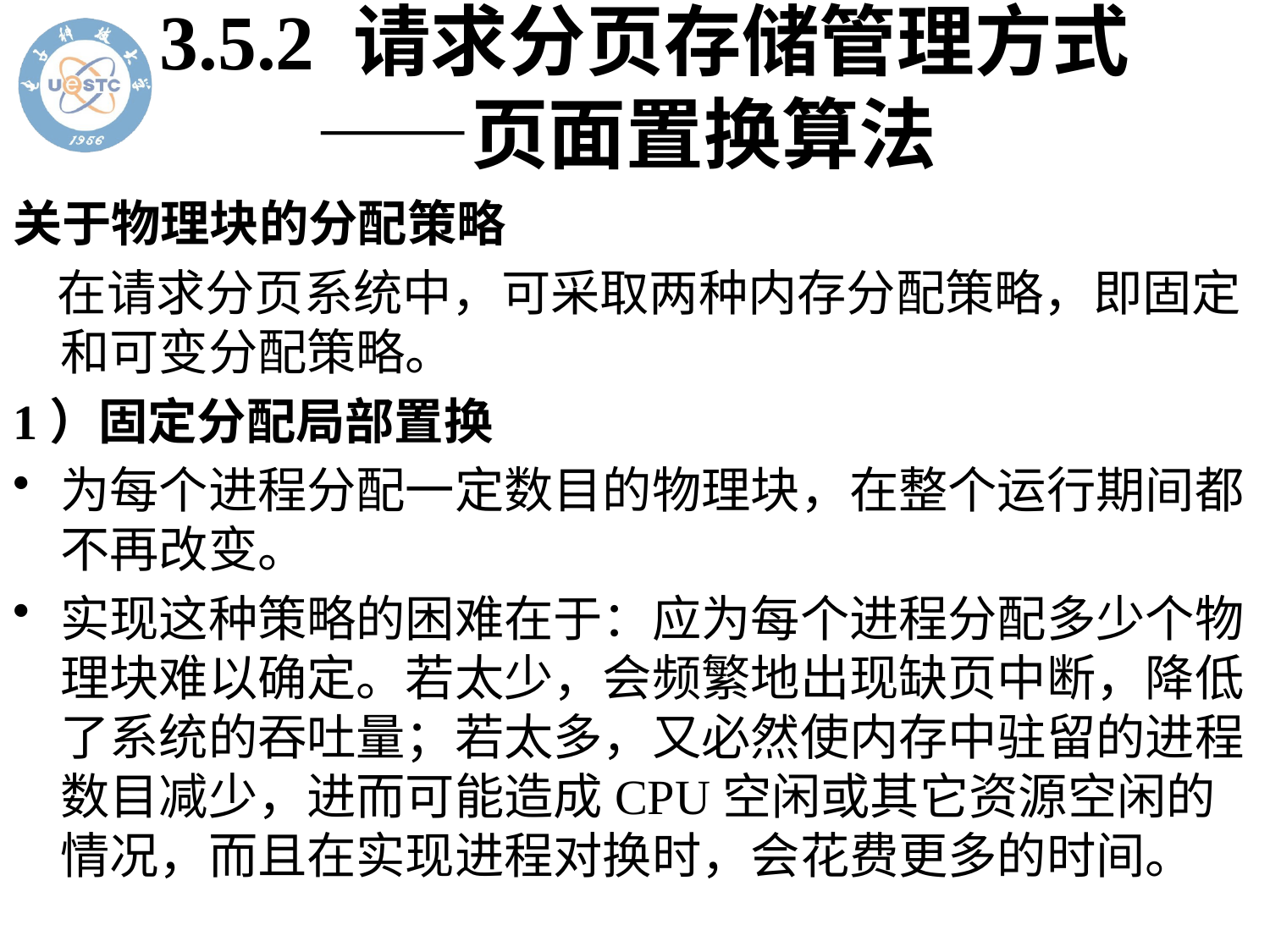

# 3.5.2 请求分页存储管理方式 ——页面置换算法
关于物理块的分配策略
   在请求分页系统中，可采取两种内存分配策略，即固定和可变分配策略。
1）固定分配局部置换
为每个进程分配一定数目的物理块，在整个运行期间都不再改变。
实现这种策略的困难在于：应为每个进程分配多少个物理块难以确定。若太少，会频繁地出现缺页中断，降低了系统的吞吐量；若太多，又必然使内存中驻留的进程数目减少，进而可能造成CPU空闲或其它资源空闲的情况，而且在实现进程对换时，会花费更多的时间。